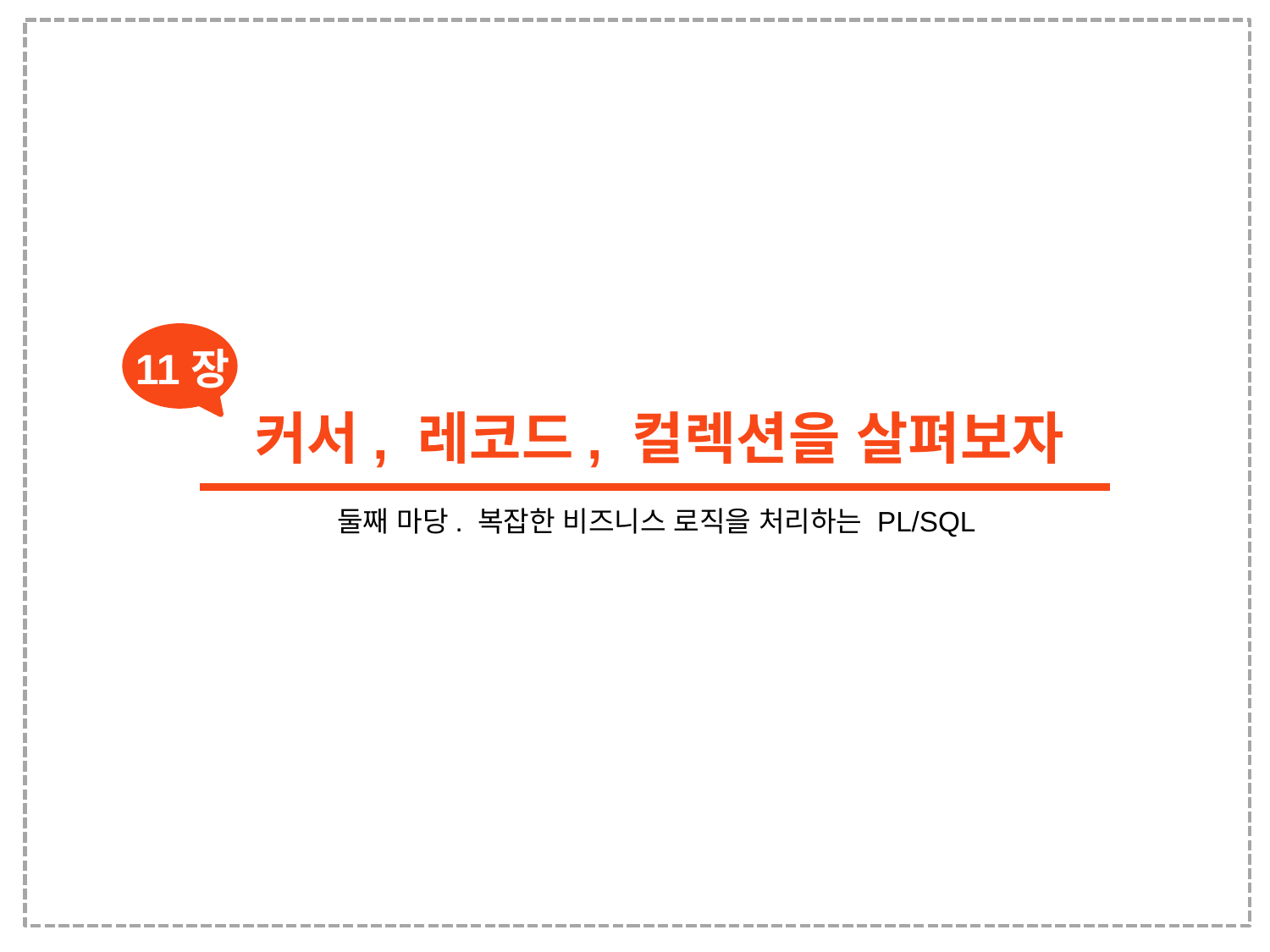

11장
커서, 레코드, 컬렉션을 살펴보자
둘째 마당. 복잡한 비즈니스 로직을 처리하는 PL/SQL